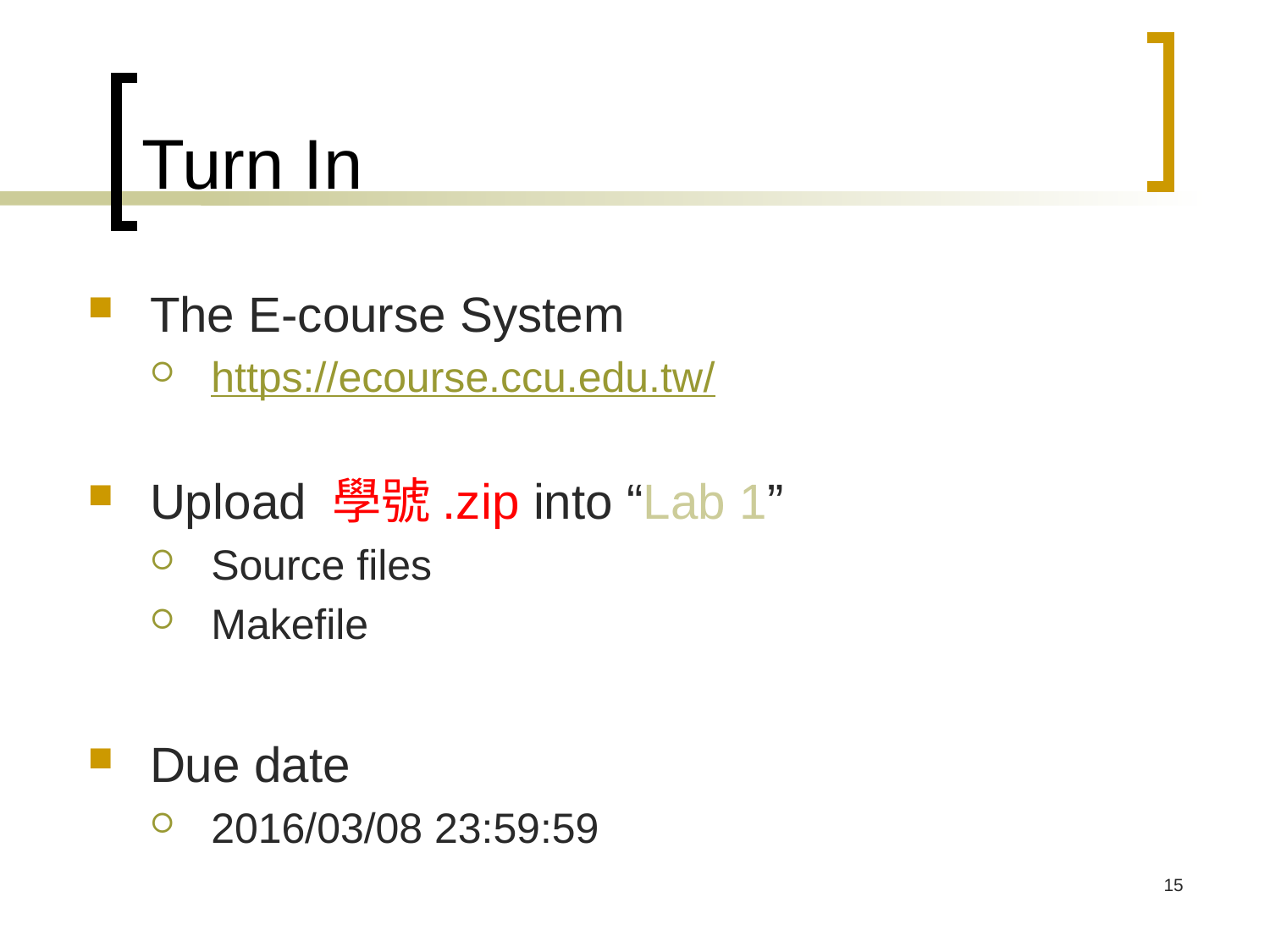

# Turn In
The E-course System
https://ecourse.ccu.edu.tw/

Upload 學號.zip into “Lab 1”
Source files
Makefile

Due date
2016/03/08 23:59:59

15